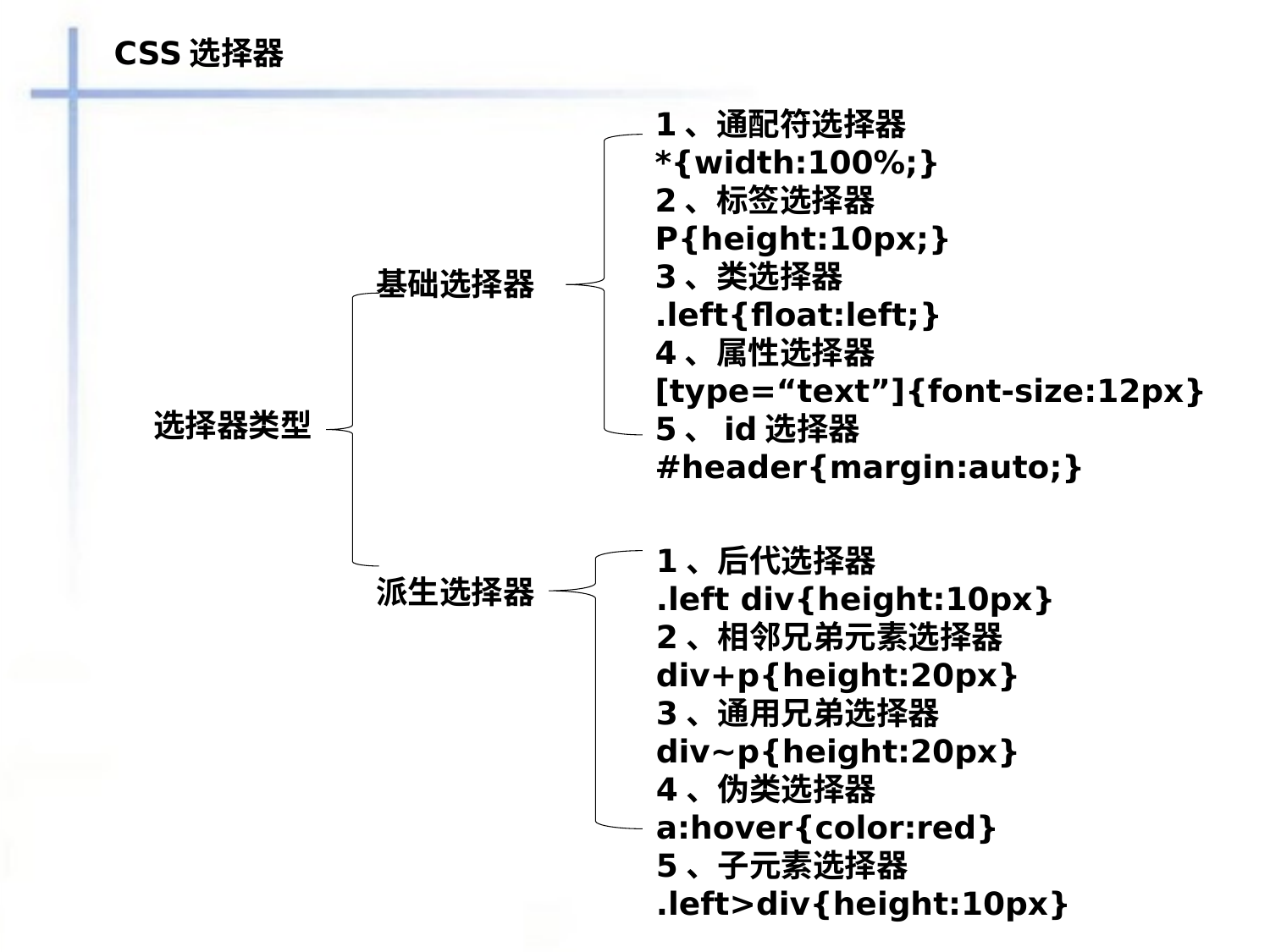

CSS选择器
1、通配符选择器
*{width:100%;}
2、标签选择器
P{height:10px;}
3、类选择器
.left{float:left;}
4、属性选择器
[type=“text”]{font-size:12px}
5、id选择器
#header{margin:auto;}

基础选择器

选择器类型
1、后代选择器
.left div{height:10px}
2、相邻兄弟元素选择器
div+p{height:20px}
3、通用兄弟选择器
div~p{height:20px}
4、伪类选择器
a:hover{color:red}
5、子元素选择器
.left>div{height:10px}

派生选择器